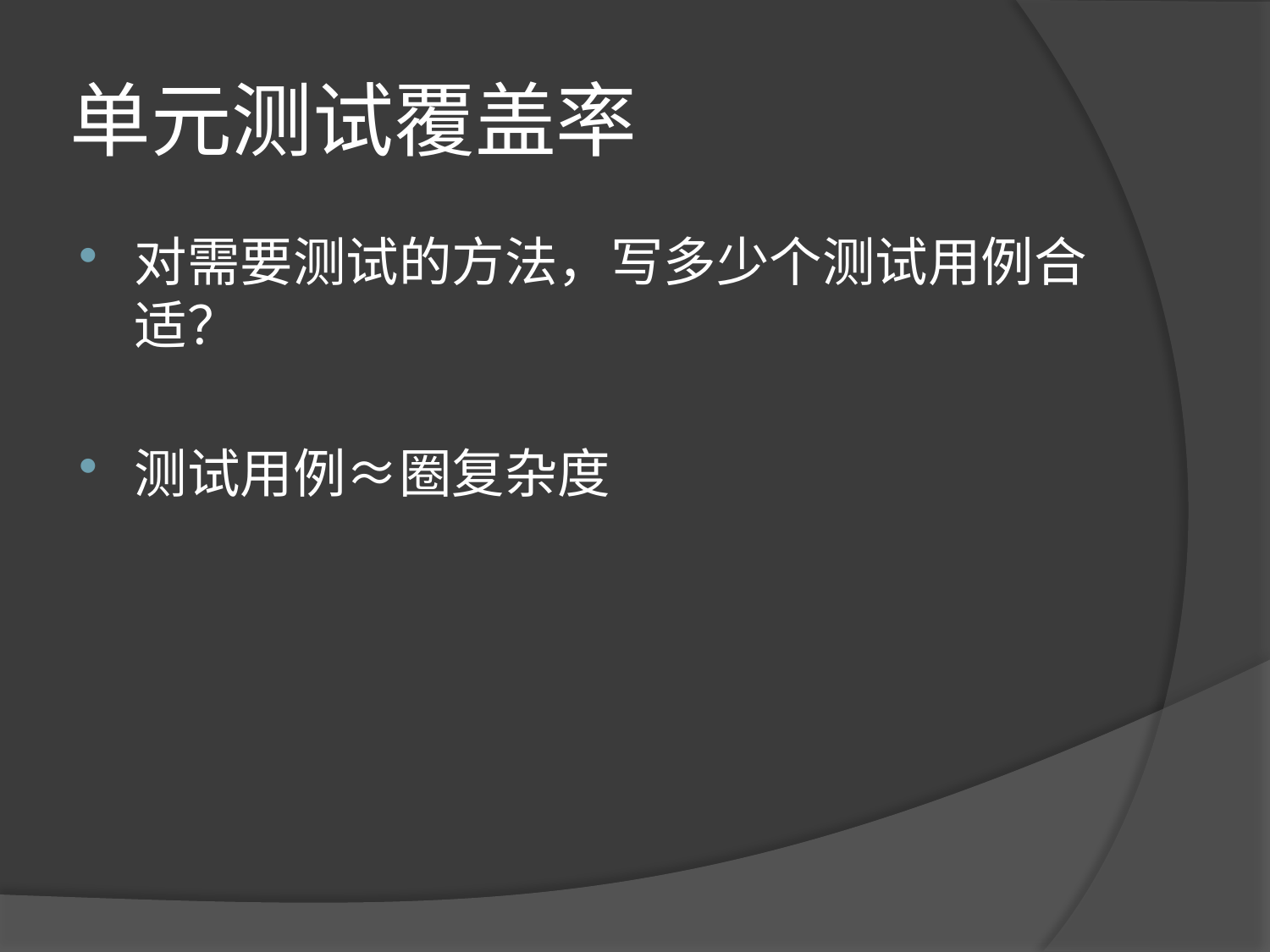

# 单元测试覆盖率
对需要测试的方法，写多少个测试用例合适？

测试用例≈圈复杂度